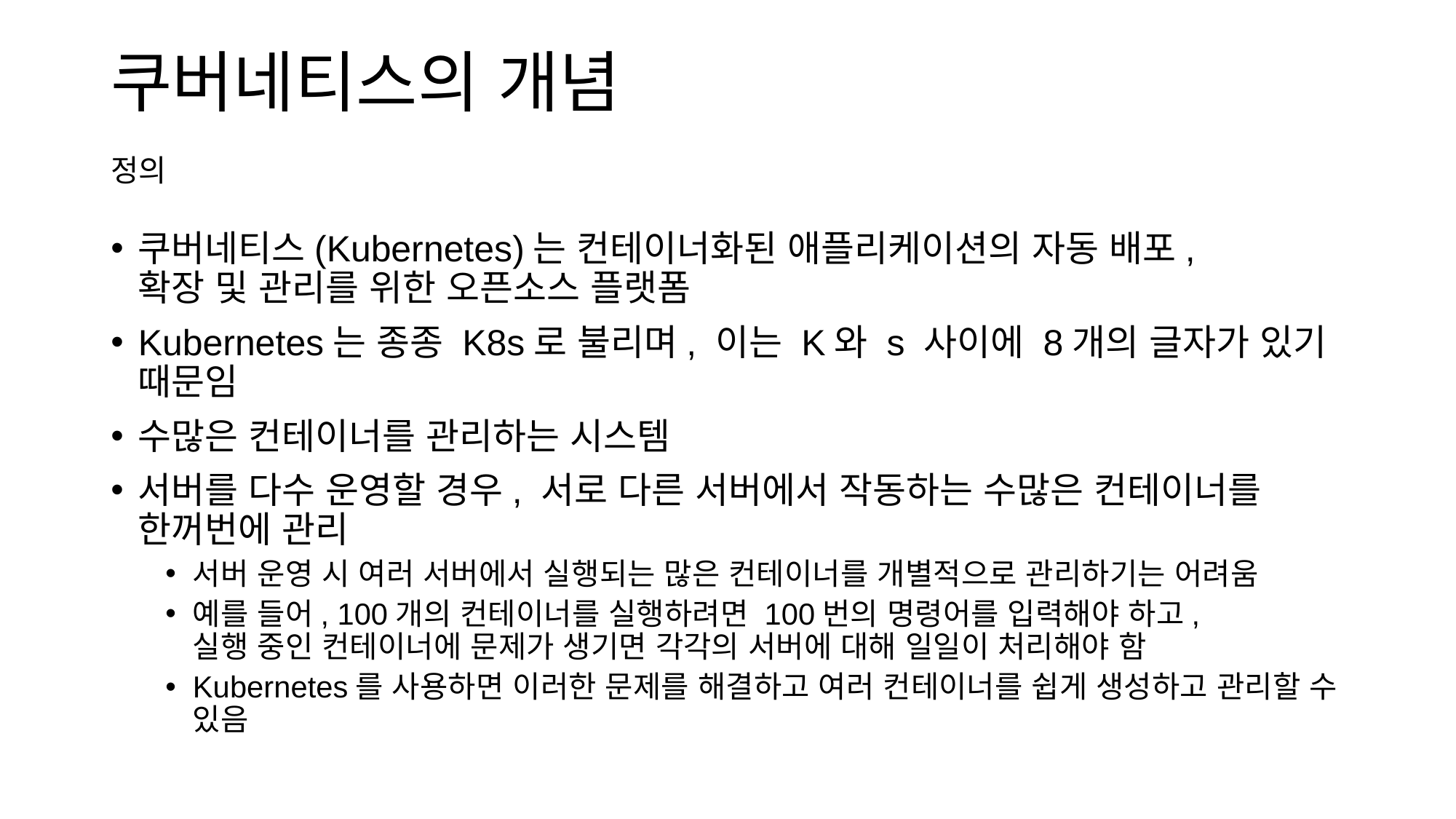

쿠버네티스의 개념
정의
쿠버네티스(Kubernetes)는 컨테이너화된 애플리케이션의 자동 배포,
확장 및 관리를 위한 오픈소스 플랫폼
Kubernetes는 종종 K8s로 불리며, 이는 K와 s 사이에 8개의 글자가 있기 때문임
수많은 컨테이너를 관리하는 시스템
서버를 다수 운영할 경우, 서로 다른 서버에서 작동하는 수많은 컨테이너를 한꺼번에 관리
서버 운영 시 여러 서버에서 실행되는 많은 컨테이너를 개별적으로 관리하기는 어려움
예를 들어, 100개의 컨테이너를 실행하려면 100번의 명령어를 입력해야 하고,
실행 중인 컨테이너에 문제가 생기면 각각의 서버에 대해 일일이 처리해야 함
Kubernetes를 사용하면 이러한 문제를 해결하고 여러 컨테이너를 쉽게 생성하고 관리할 수 있음